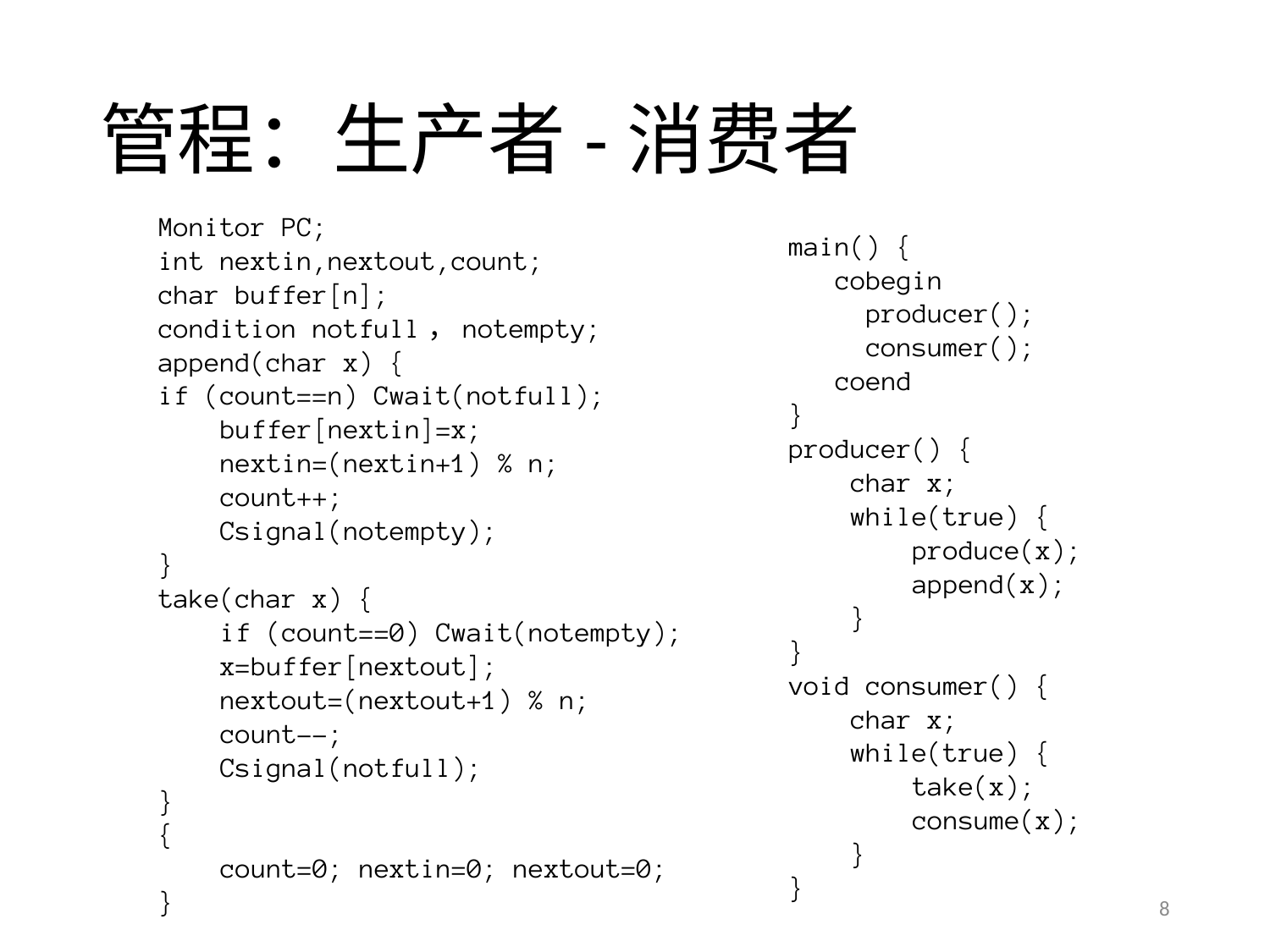

# 管程：生产者-消费者
Monitor PC;
int nextin,nextout,count;
char buffer[n];
condition notfull，notempty;
append(char x) {
if (count==n) Cwait(notfull);
    buffer[nextin]=x;
    nextin=(nextin+1) % n;
    count++;
    Csignal(notempty);
}
take(char x) {
    if (count==0) Cwait(notempty);
    x=buffer[nextout];
    nextout=(nextout+1) % n;
    count--;
    Csignal(notfull);
}
{
    count=0; nextin=0; nextout=0;
}
main() {
   cobegin
     producer();
     consumer();
   coend
}
producer() {
    char x;
    while(true) {
        produce(x);
        append(x);
    }
}
void consumer() {
    char x;
    while(true) {
        take(x);
        consume(x);
    }
}
8